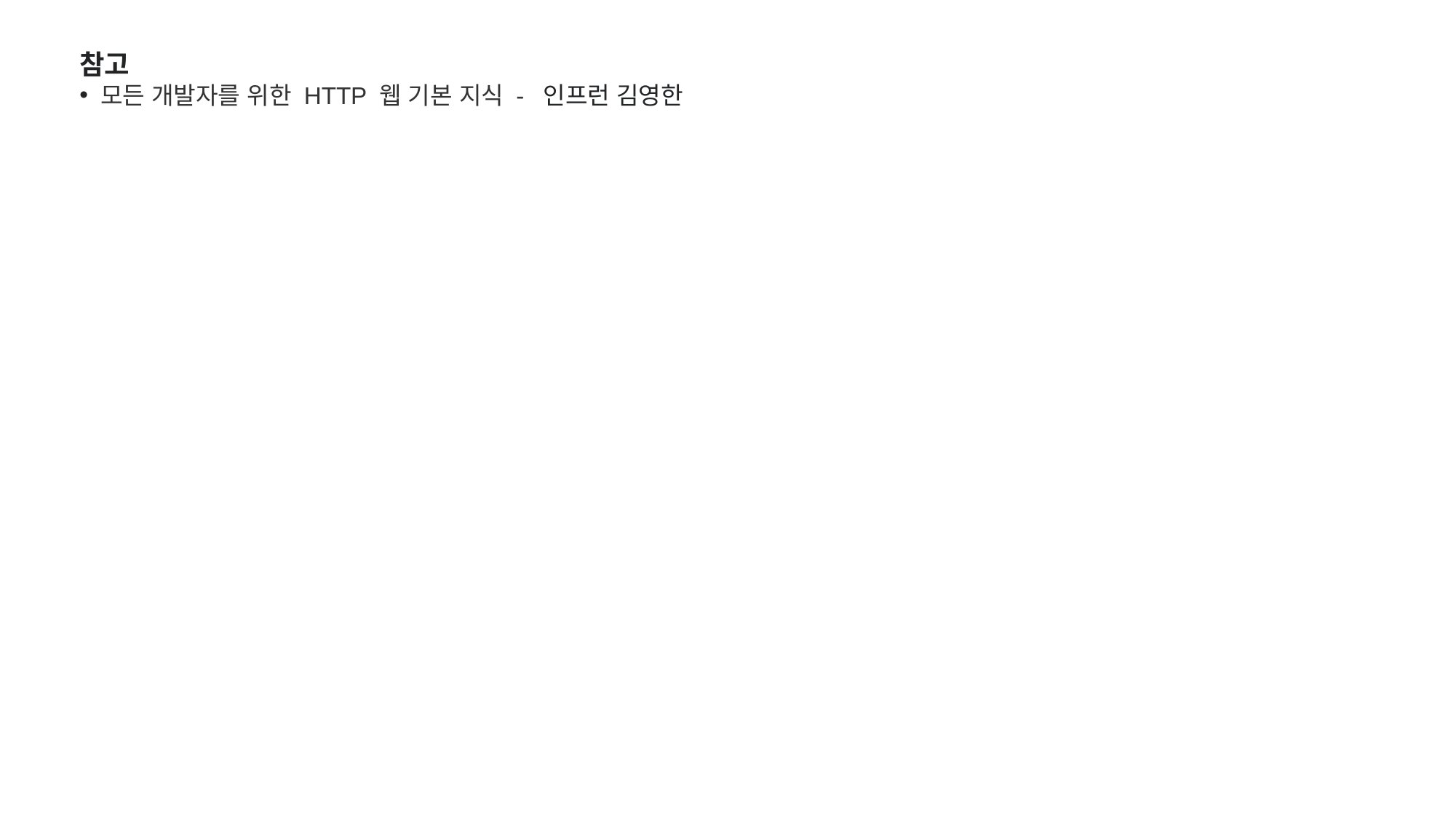

참고
 모든 개발자를 위한 HTTP 웹 기본 지식 -  인프런 김영한